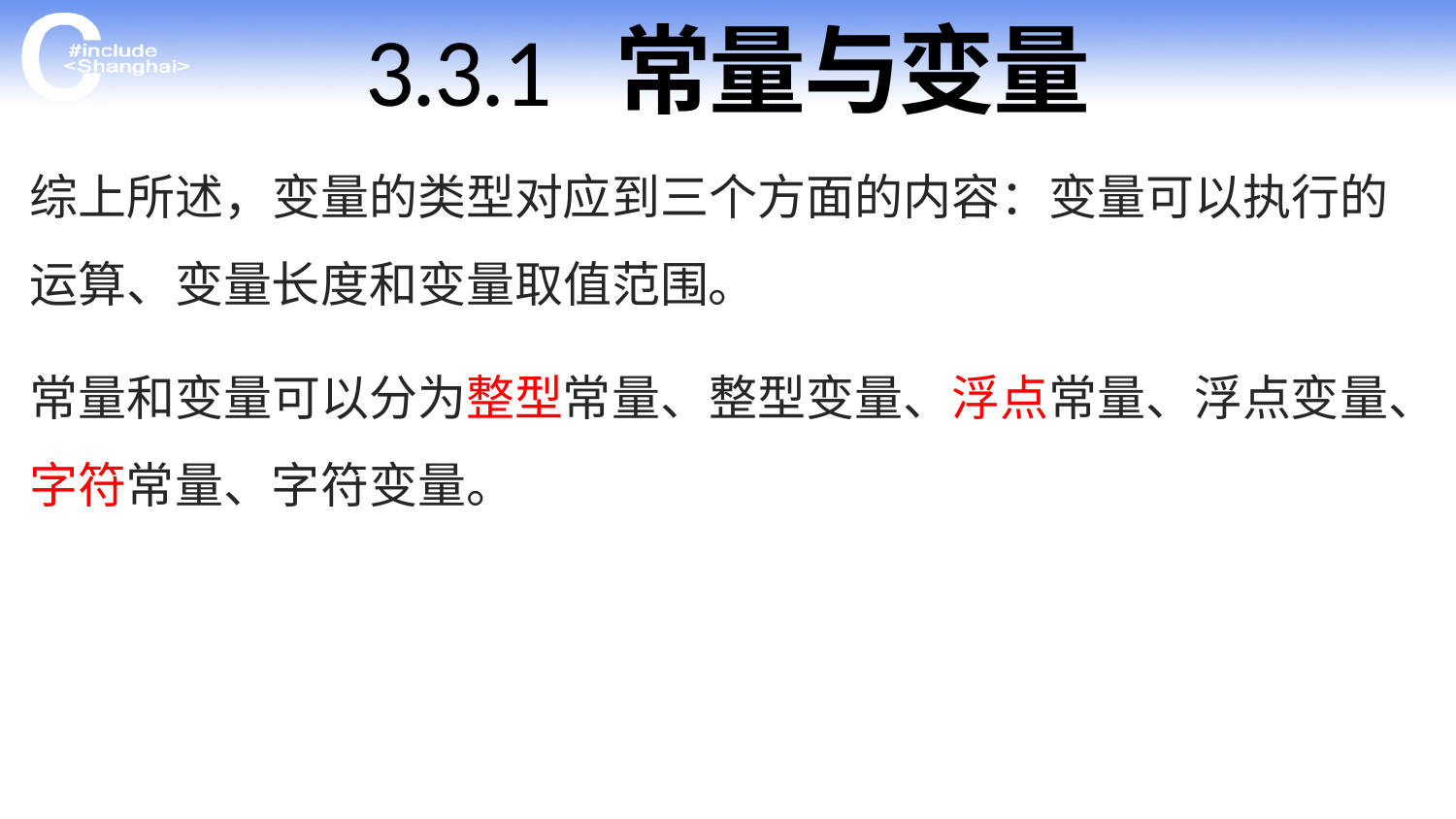

# 3.3.1  常量与变量
综上所述，变量的类型对应到三个方面的内容：变量可以执行的运算、变量长度和变量取值范围。
常量和变量可以分为整型常量、整型变量、浮点常量、浮点变量、字符常量、字符变量。